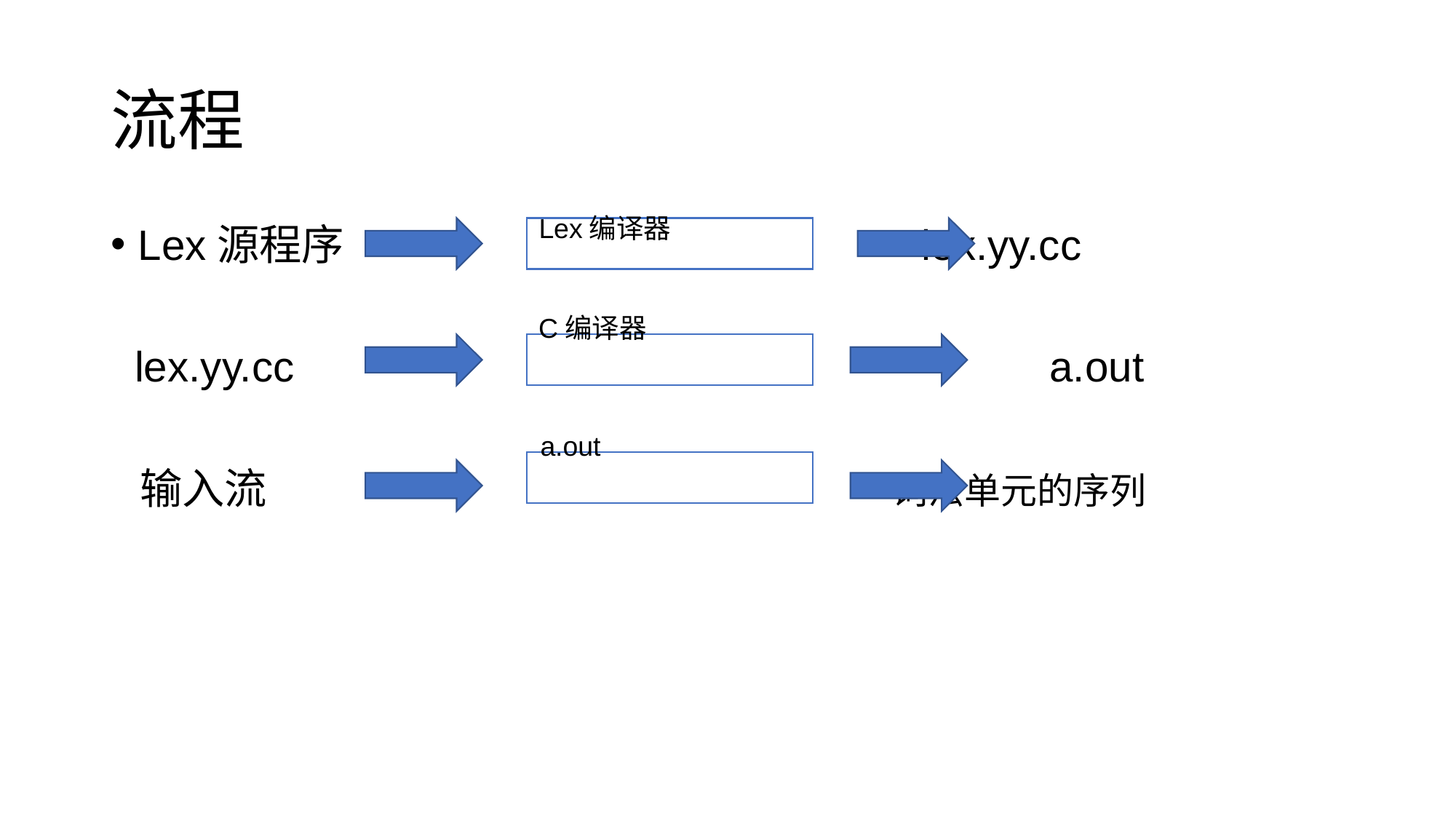

# 流程

Lex源程序                                                            lex.yy.cc

  lex.yy.cc                                                                a.out

  输入流                                                                  词法单元的序列

Lex编译器

C编译器

a.out